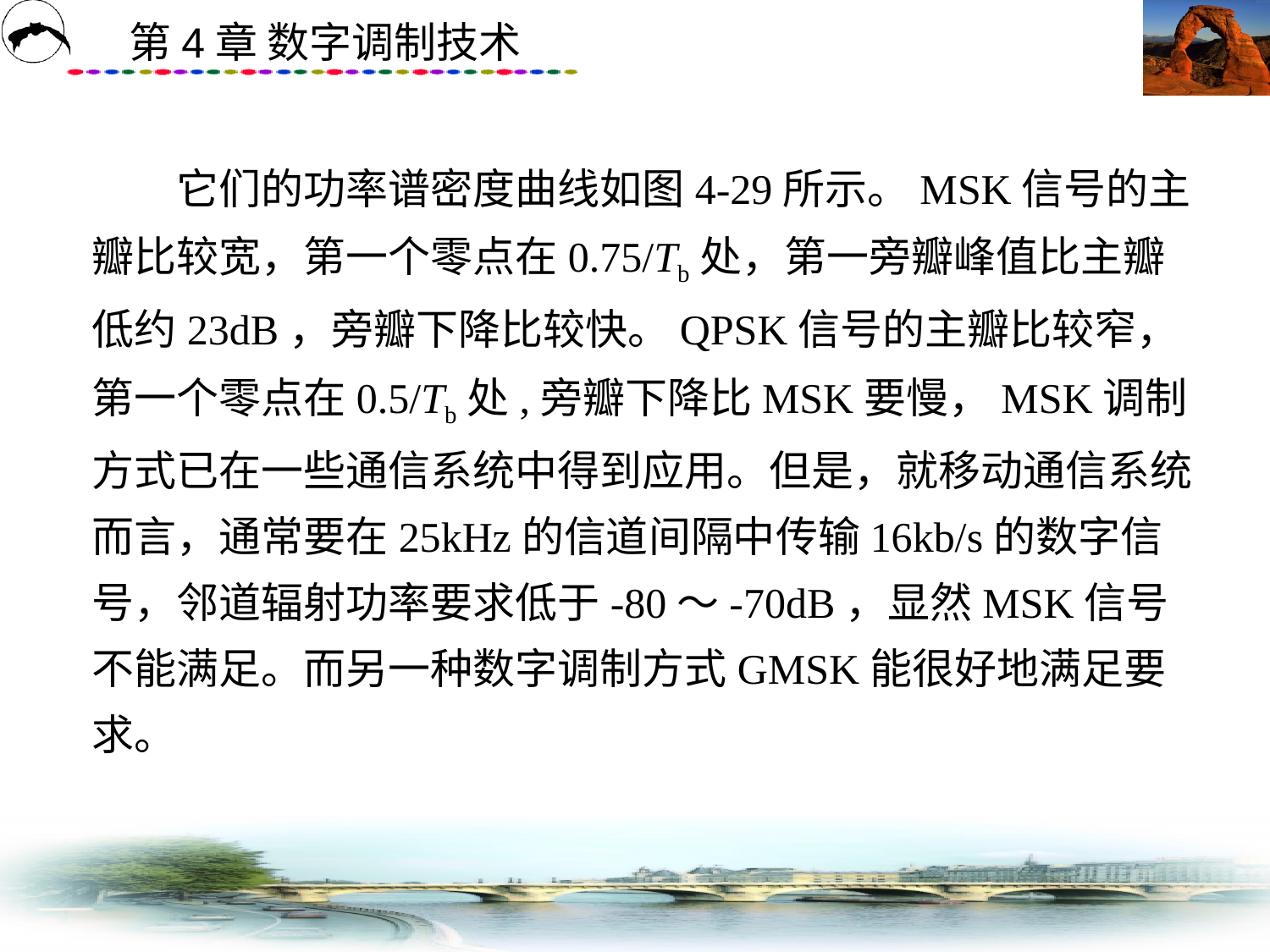

# 它们的功率谱密度曲线如图4-29所示。MSK信号的主瓣比较宽，第一个零点在0.75/Tb处，第一旁瓣峰值比主瓣低约23dB，旁瓣下降比较快。QPSK信号的主瓣比较窄，第一个零点在0.5/Tb处,旁瓣下降比MSK要慢，MSK调制方式已在一些通信系统中得到应用。但是，就移动通信系统而言，通常要在25kHz的信道间隔中传输16kb/s的数字信号，邻道辐射功率要求低于-80～-70dB，显然MSK信号不能满足。而另一种数字调制方式GMSK能很好地满足要求。